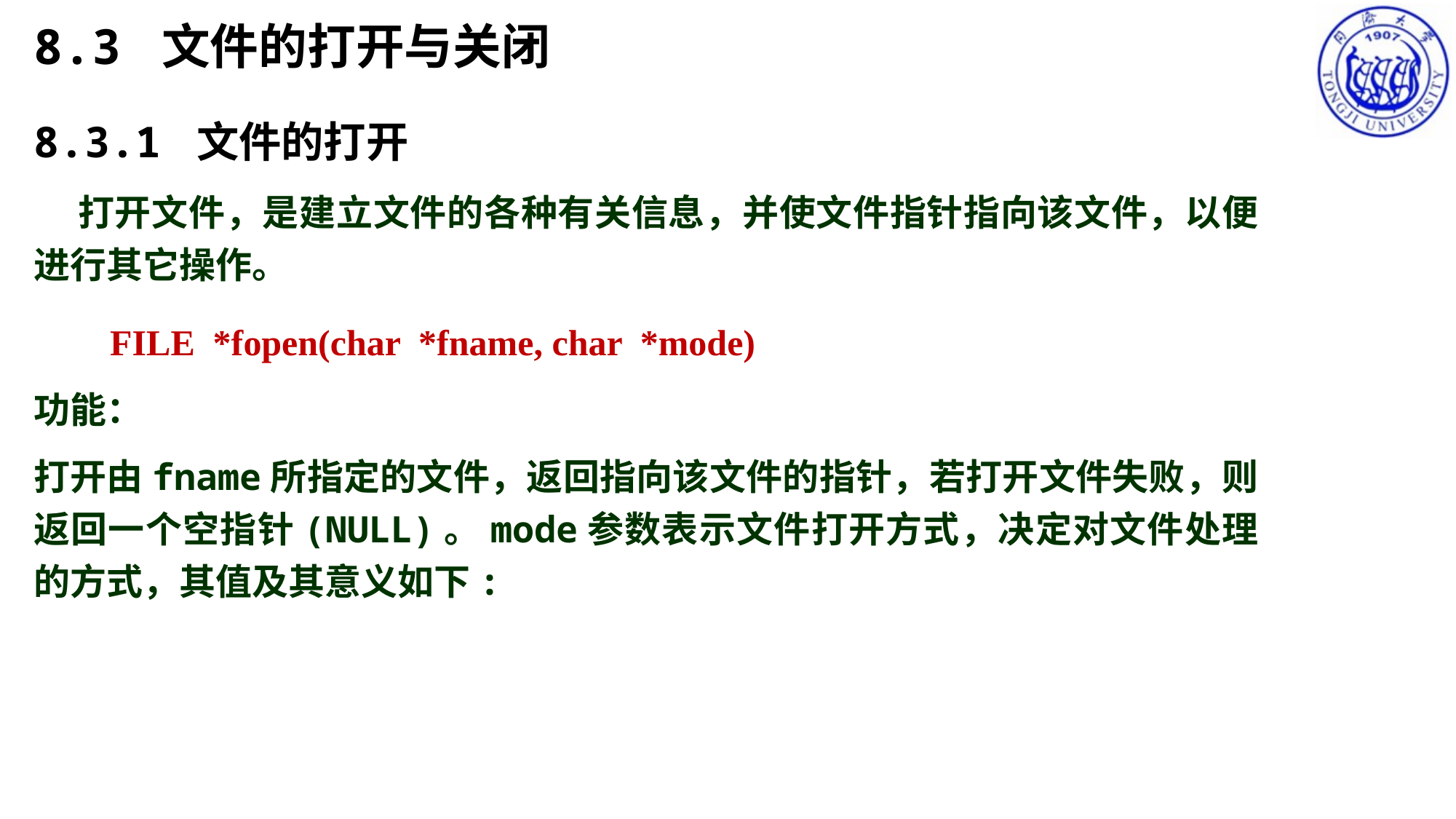

# 8.3 文件的打开与关闭
8.3.1 文件的打开
    打开文件，是建立文件的各种有关信息，并使文件指针指向该文件，以便进行其它操作。
   FILE  *fopen(char  *fname, char  *mode)
功能：
打开由fname所指定的文件，返回指向该文件的指针，若打开文件失败，则返回一个空指针(NULL)。mode参数表示文件打开方式，决定对文件处理的方式，其值及其意义如下: